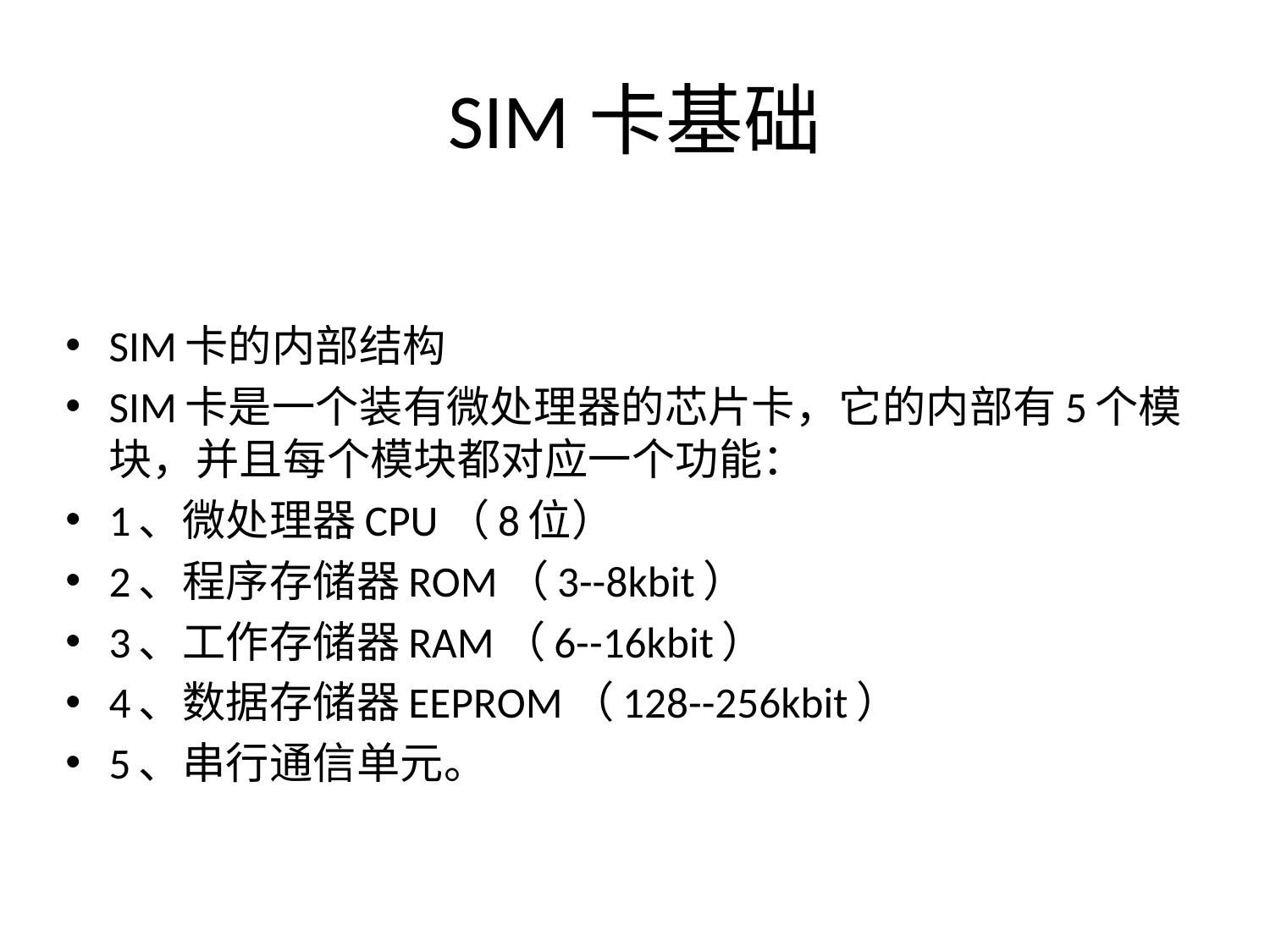

# SIM卡基础
SIM卡的内部结构
SIM卡是一个装有微处理器的芯片卡，它的内部有5个模块，并且每个模块都对应一个功能：
1、微处理器CPU（8位）
2、程序存储器ROM（3--8kbit）
3、工作存储器RAM（6--16kbit）
4、数据存储器EEPROM（128--256kbit）
5、串行通信单元。